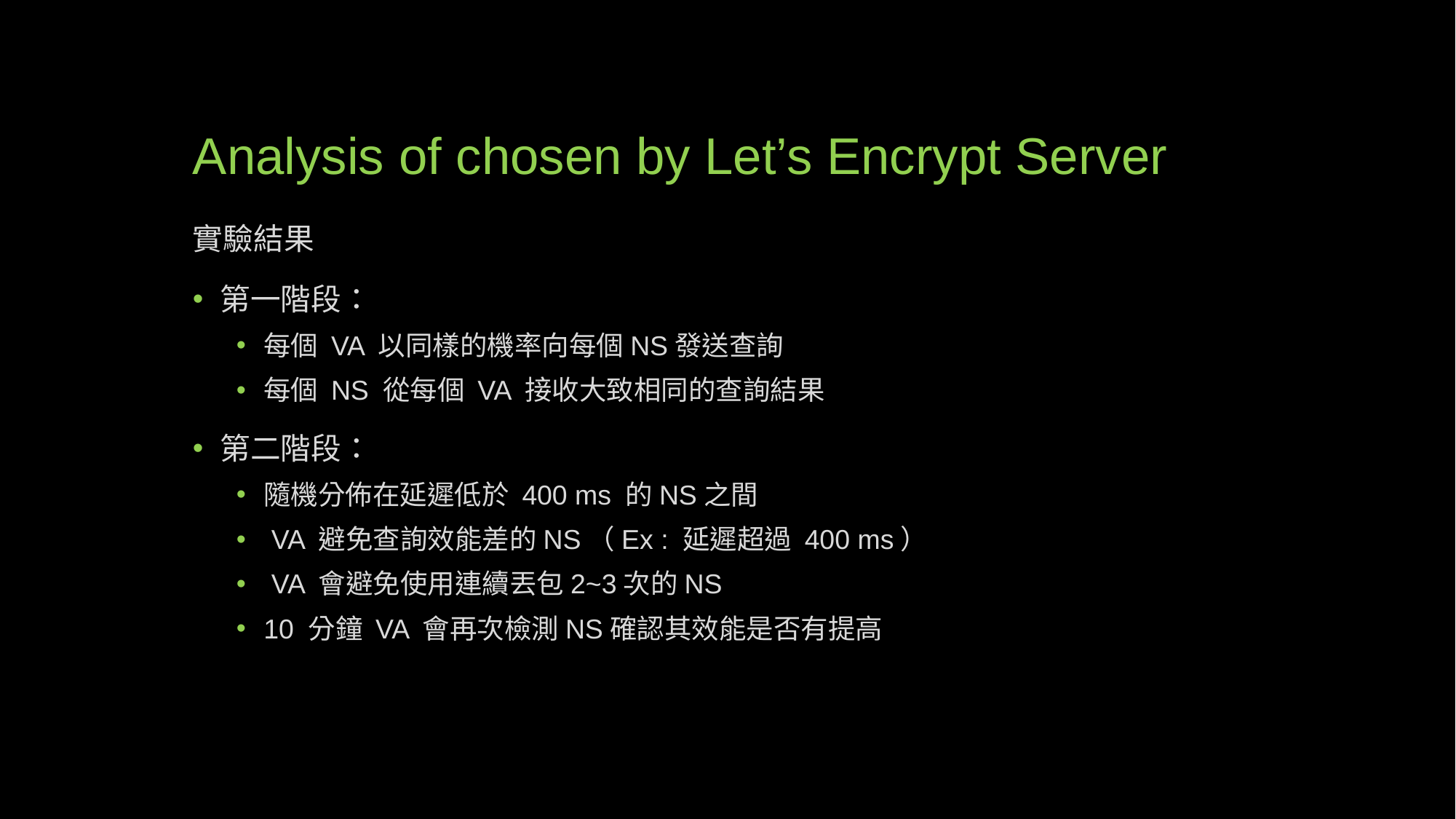

# Analysis of chosen by Let’s Encrypt Server
實驗結果
第一階段：
每個 VA 以同樣的機率向每個NS發送查詢
每個 NS 從每個 VA 接收大致相同的查詢結果
第二階段：
隨機分佈在延遲低於 400 ms 的NS之間
 VA 避免查詢效能差的NS（Ex : 延遲超過 400 ms）
 VA 會避免使用連續丟包2~3次的NS
10 分鐘 VA 會再次檢測NS確認其效能是否有提高